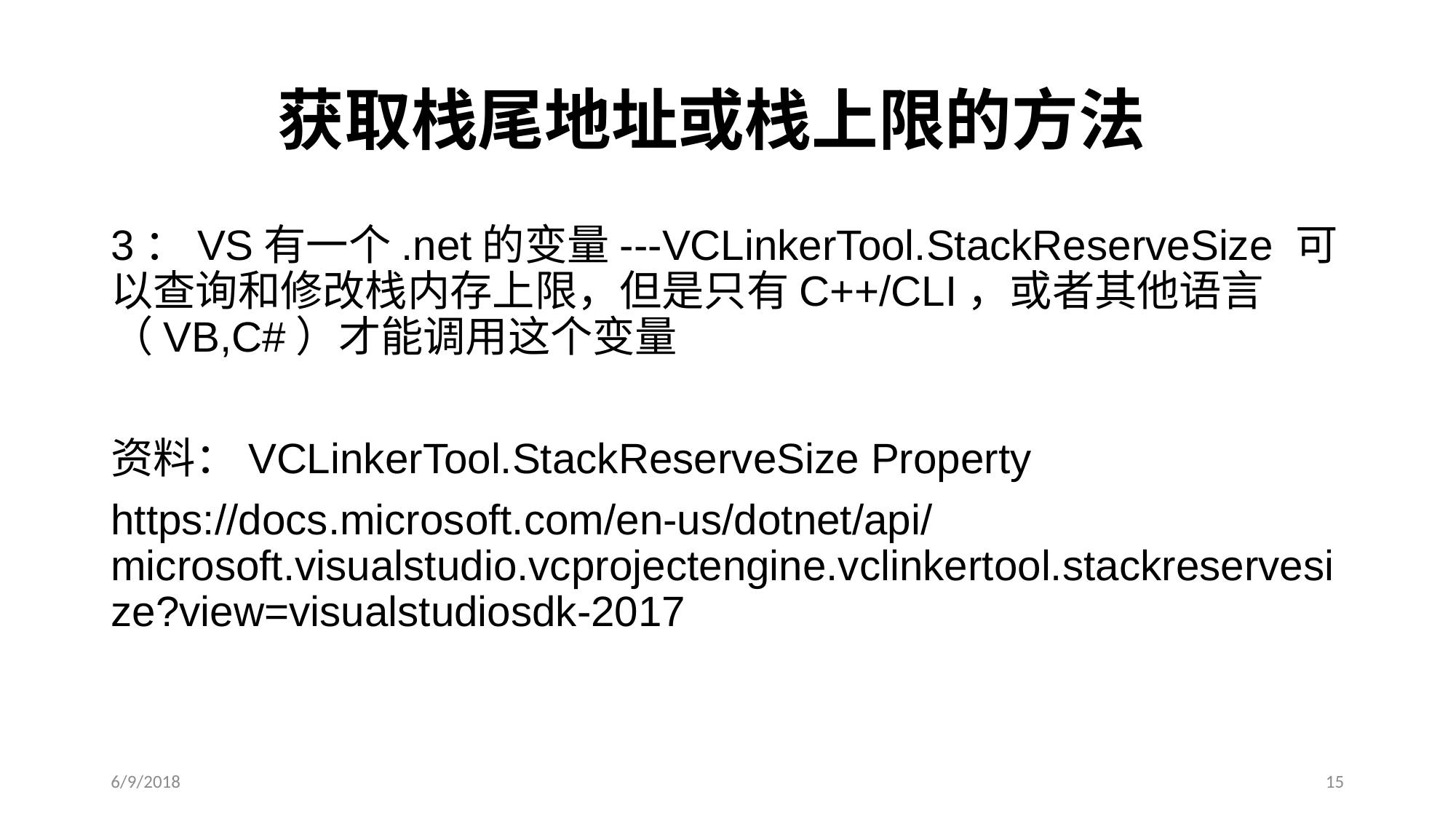

# 获取栈尾地址或栈上限的方法
3：VS有一个.net的变量---VCLinkerTool.StackReserveSize 可以查询和修改栈内存上限，但是只有C++/CLI，或者其他语言（VB,C#）才能调用这个变量

资料：VCLinkerTool.StackReserveSize Property
https://docs.microsoft.com/en-us/dotnet/api/microsoft.visualstudio.vcprojectengine.vclinkertool.stackreservesize?view=visualstudiosdk-2017

6/9/2018
15